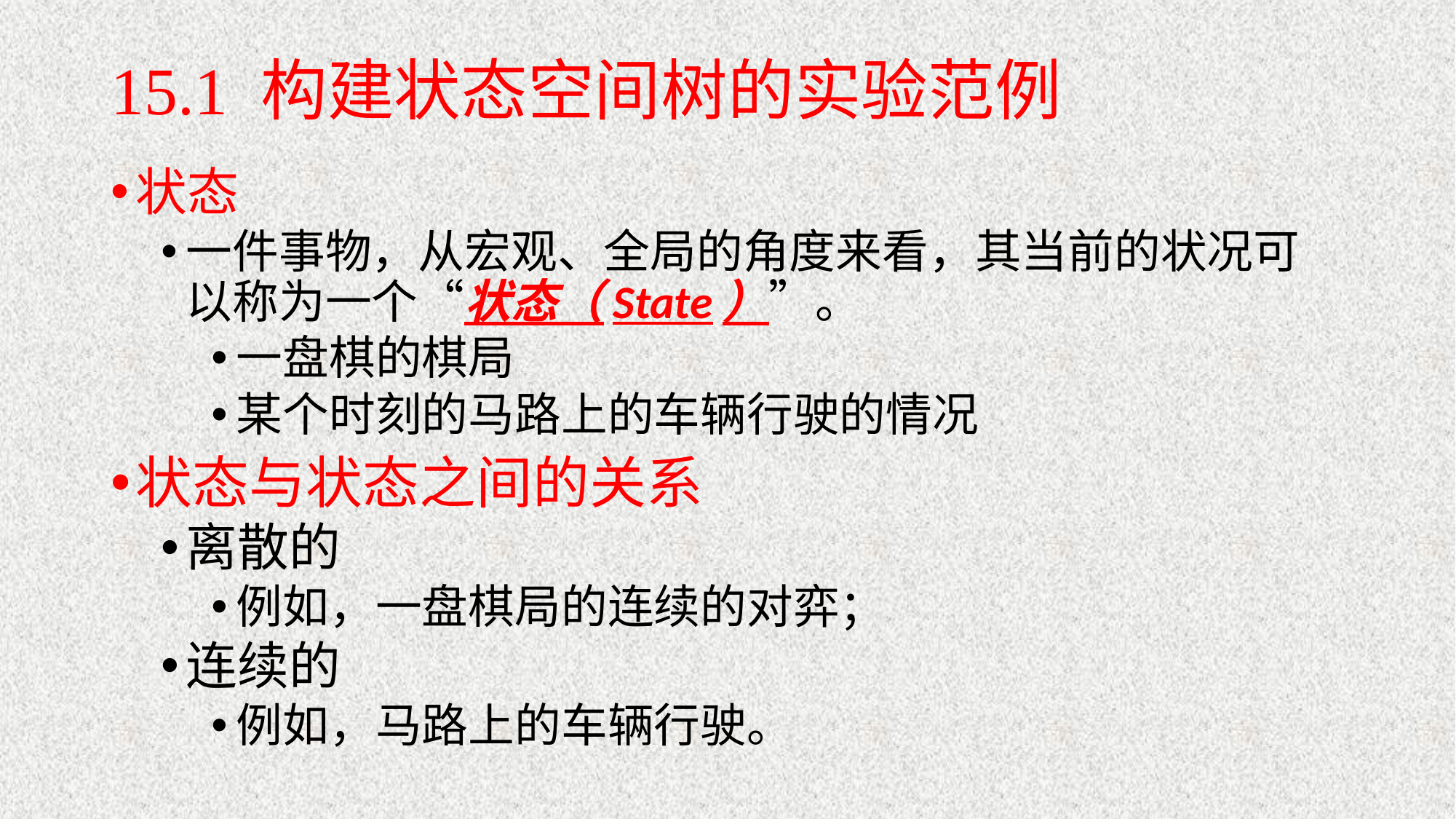

# 15.1 构建状态空间树的实验范例
状态
一件事物，从宏观、全局的角度来看，其当前的状况可以称为一个“状态（State）”。
一盘棋的棋局
某个时刻的马路上的车辆行驶的情况
状态与状态之间的关系
离散的
例如，一盘棋局的连续的对弈；
连续的
例如，马路上的车辆行驶。